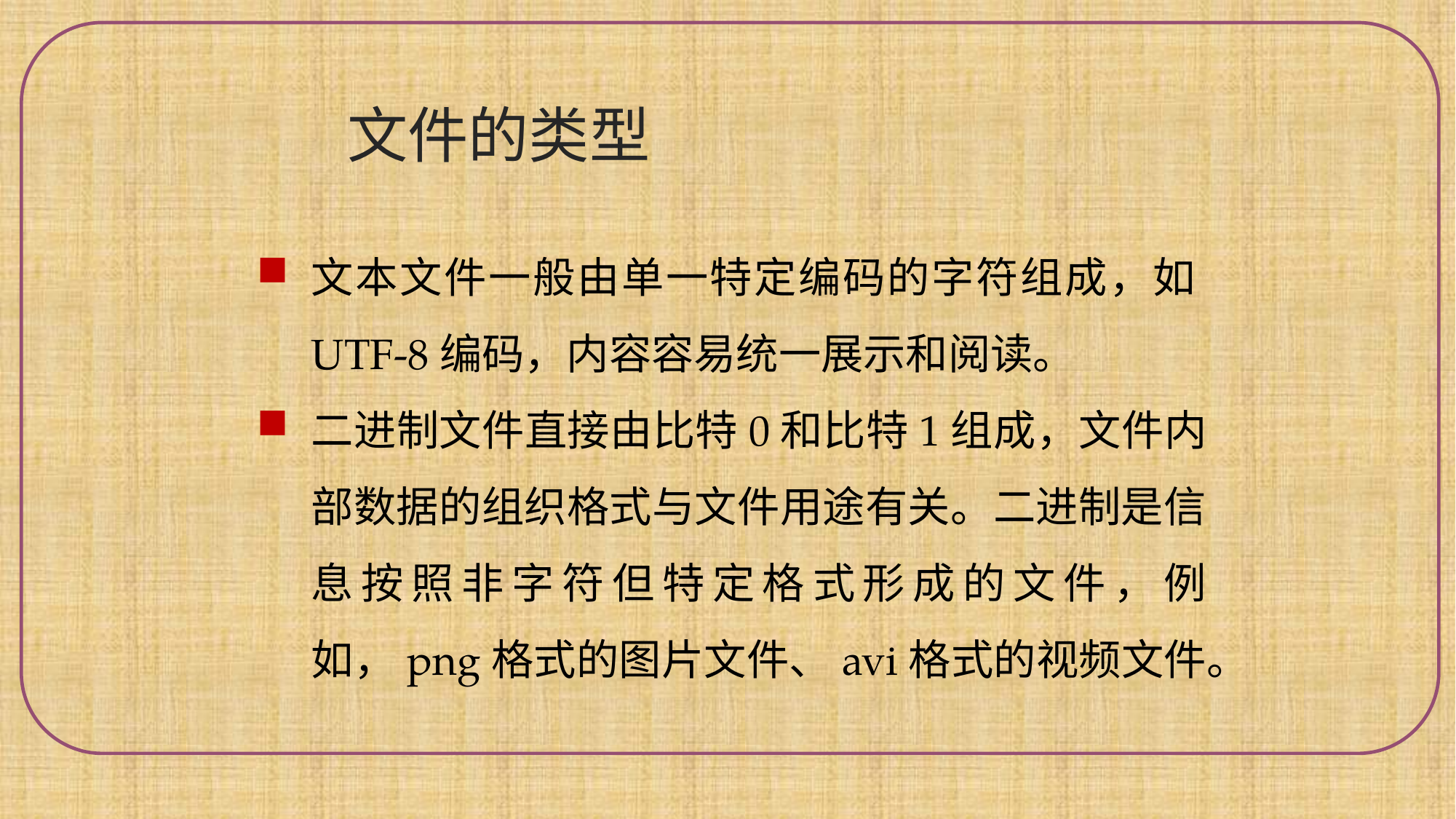

文件的类型
文本文件一般由单一特定编码的字符组成，如UTF-8编码，内容容易统一展示和阅读。
二进制文件直接由比特0和比特1组成，文件内部数据的组织格式与文件用途有关。二进制是信息按照非字符但特定格式形成的文件，例如，png格式的图片文件、avi格式的视频文件。